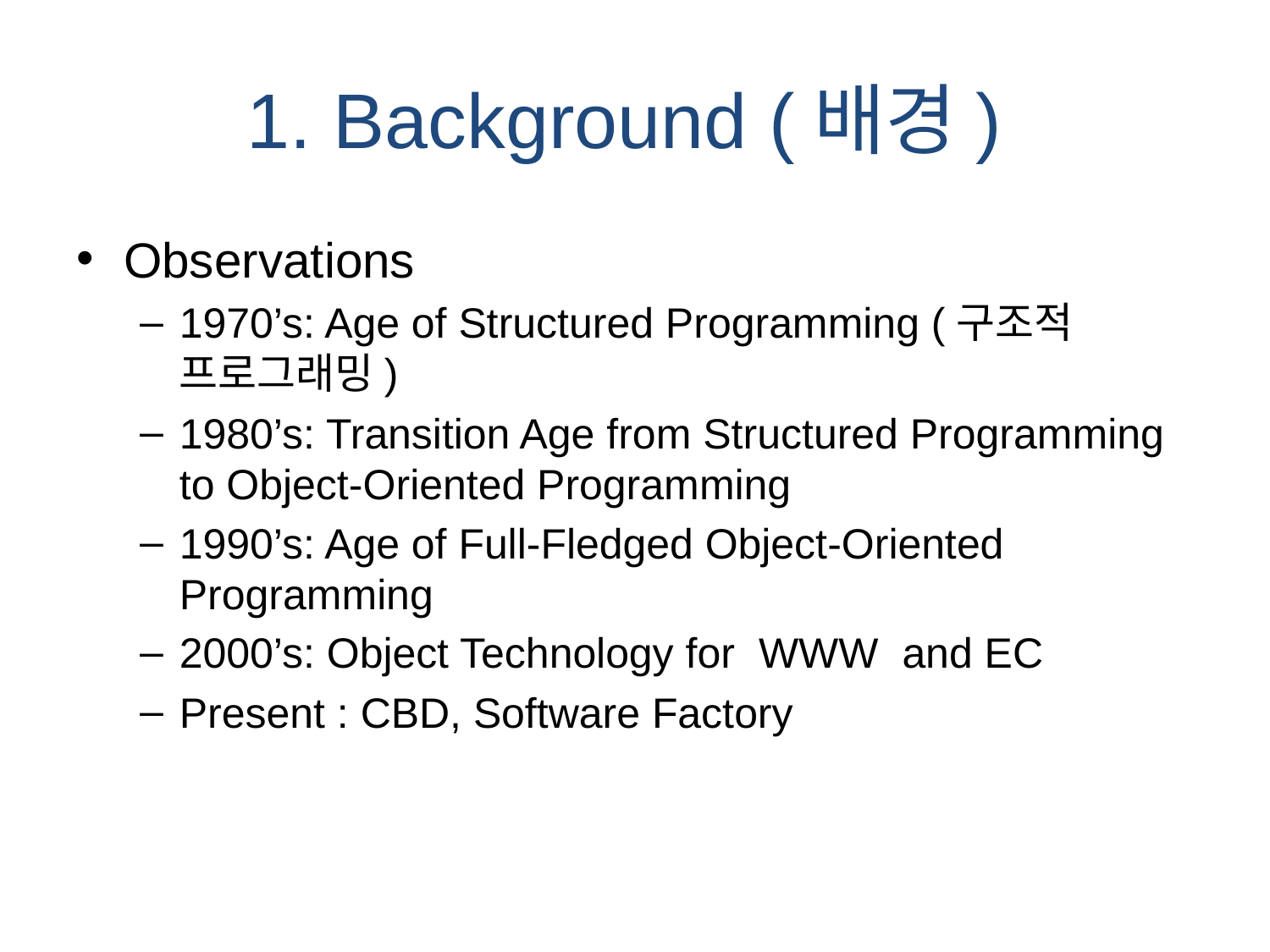

# 1. Background (배경)
Observations
1970’s: Age of Structured Programming (구조적 프로그래밍)
1980’s: Transition Age from Structured Programming   to Object-Oriented Programming
1990’s: Age of Full-Fledged Object-Oriented Programming
2000’s: Object Technology for  WWW  and EC
Present : CBD, Software Factory